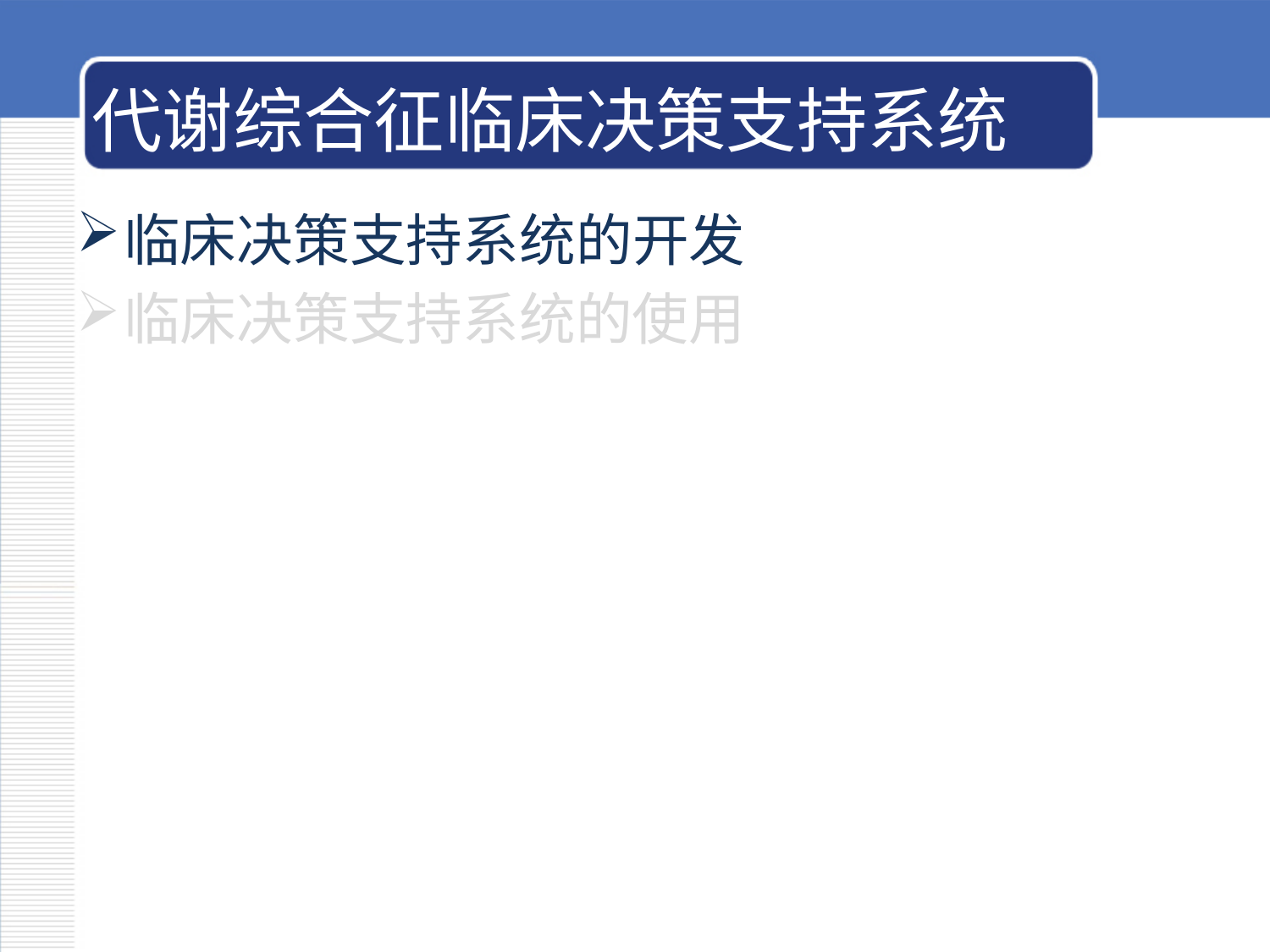

# 代谢综合征临床决策支持系统
临床决策支持系统的开发
临床决策支持系统的使用